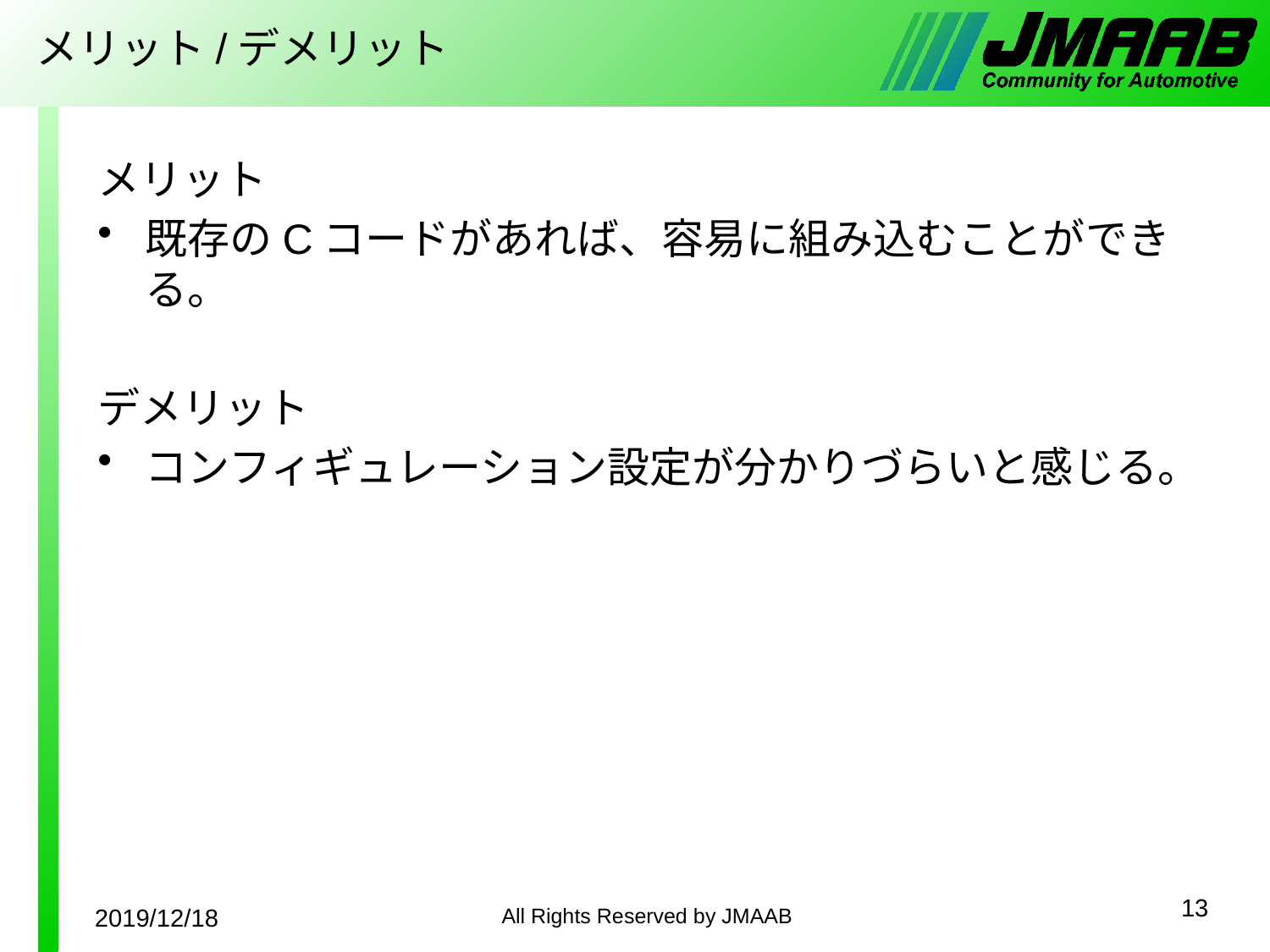

# メリット/デメリット
メリット
既存のCコードがあれば、容易に組み込むことができる。

デメリット
コンフィギュレーション設定が分かりづらいと感じる。
13
2019/12/18